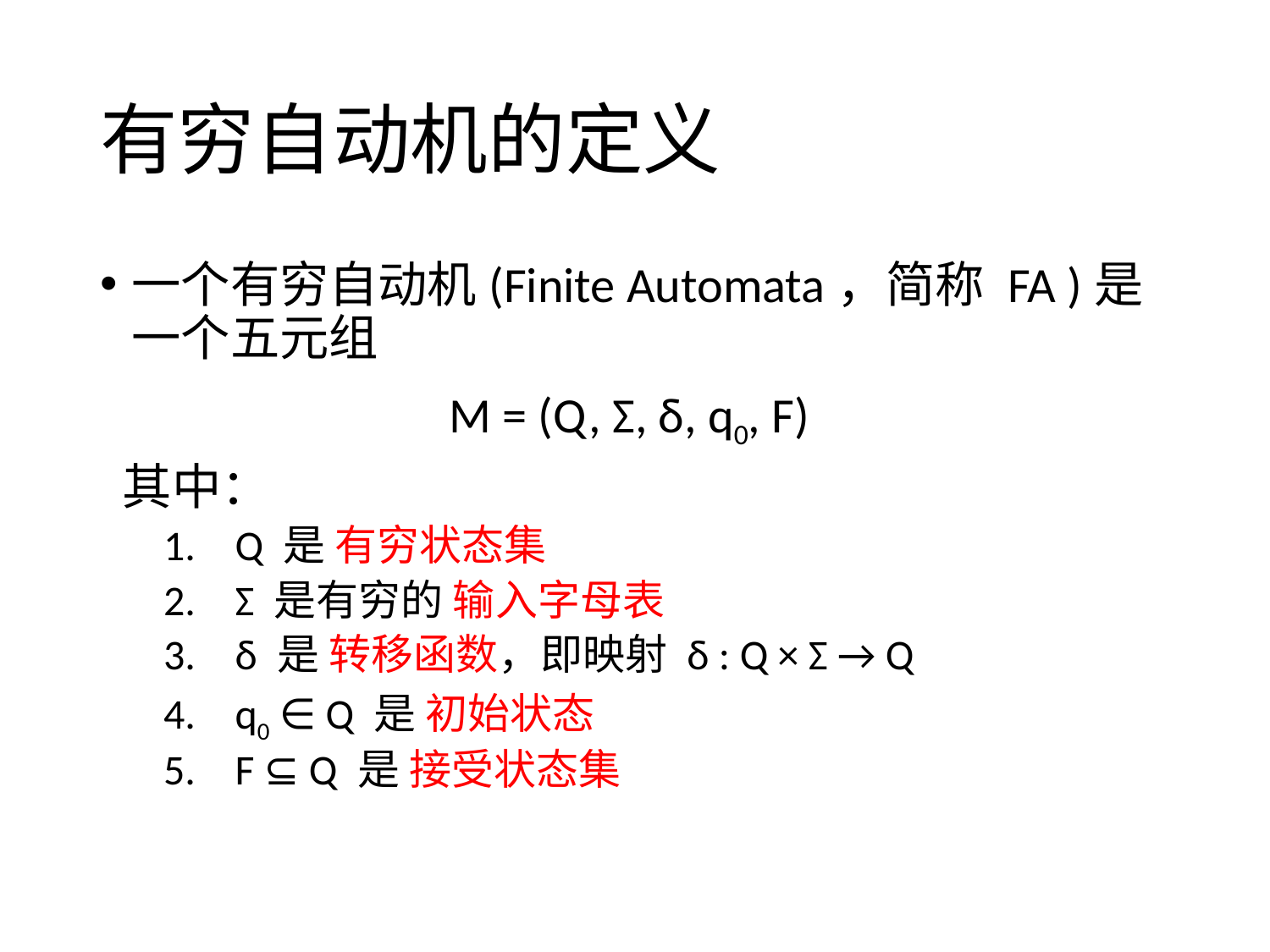

# 有穷自动机的定义
一个有穷自动机(Finite Automata，简称 FA )是一个五元组
M = (Q, Σ, δ, q0, F)
 其中：
Q 是 有穷状态集
Σ 是有穷的 输入字母表
δ 是 转移函数，即映射 δ : Q × Σ → Q
q0 ∈ Q 是 初始状态
F ⊆ Q 是 接受状态集